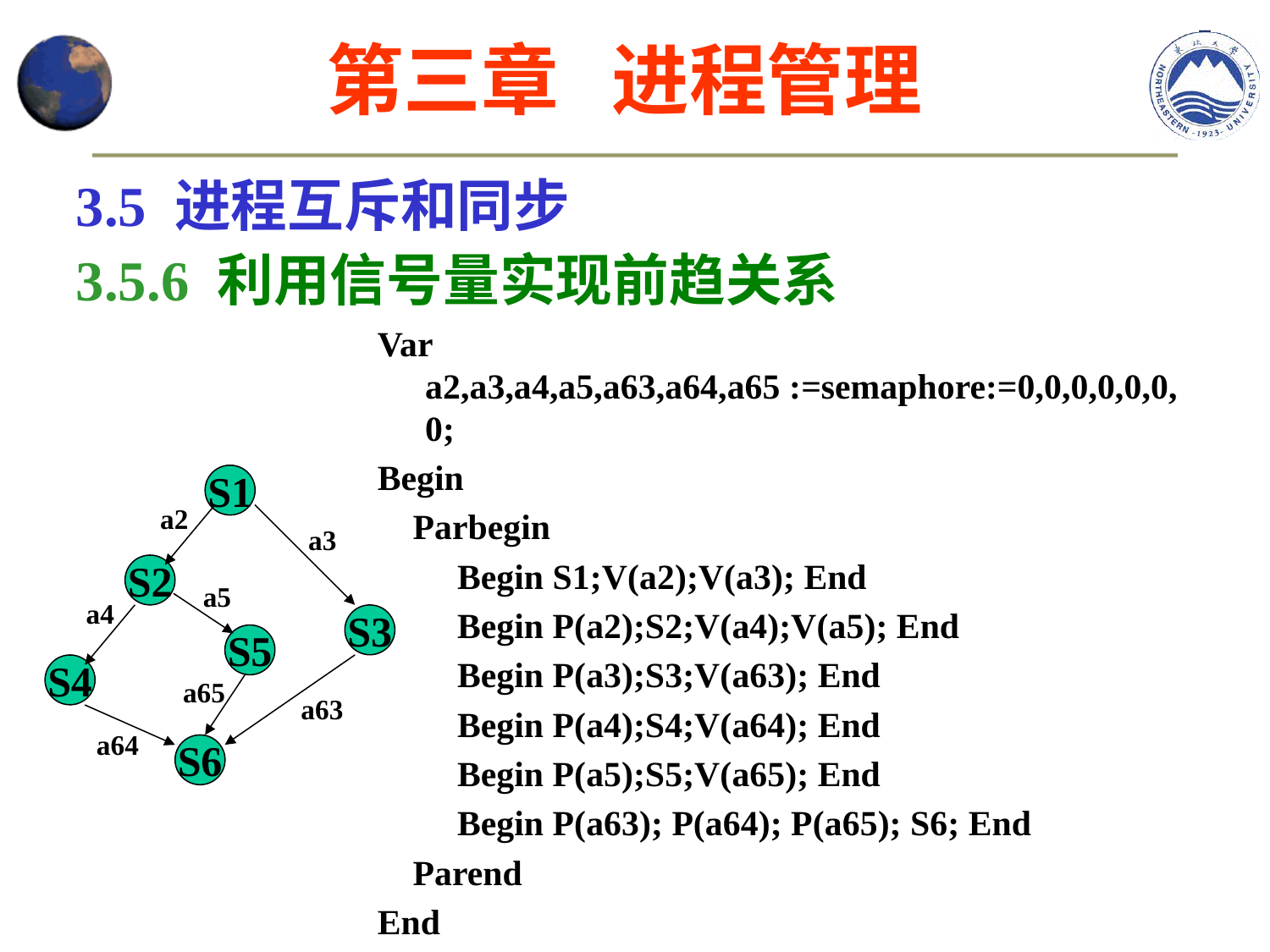

第三章   进程管理
3.5 进程互斥和同步
3.5.6 利用信号量实现前趋关系
Var a2,a3,a4,a5,a63,a64,a65 :=semaphore:=0,0,0,0,0,0,0;
Begin
    Parbegin
         Begin S1;V(a2);V(a3); End
         Begin P(a2);S2;V(a4);V(a5); End
         Begin P(a3);S3;V(a63); End
         Begin P(a4);S4;V(a64); End
         Begin P(a5);S5;V(a65); End
         Begin P(a63); P(a64); P(a65); S6; End
    Parend
End
S1
a2

a3
S2
a5
a4

S3
S5
S4

a65

a63

a64
S6